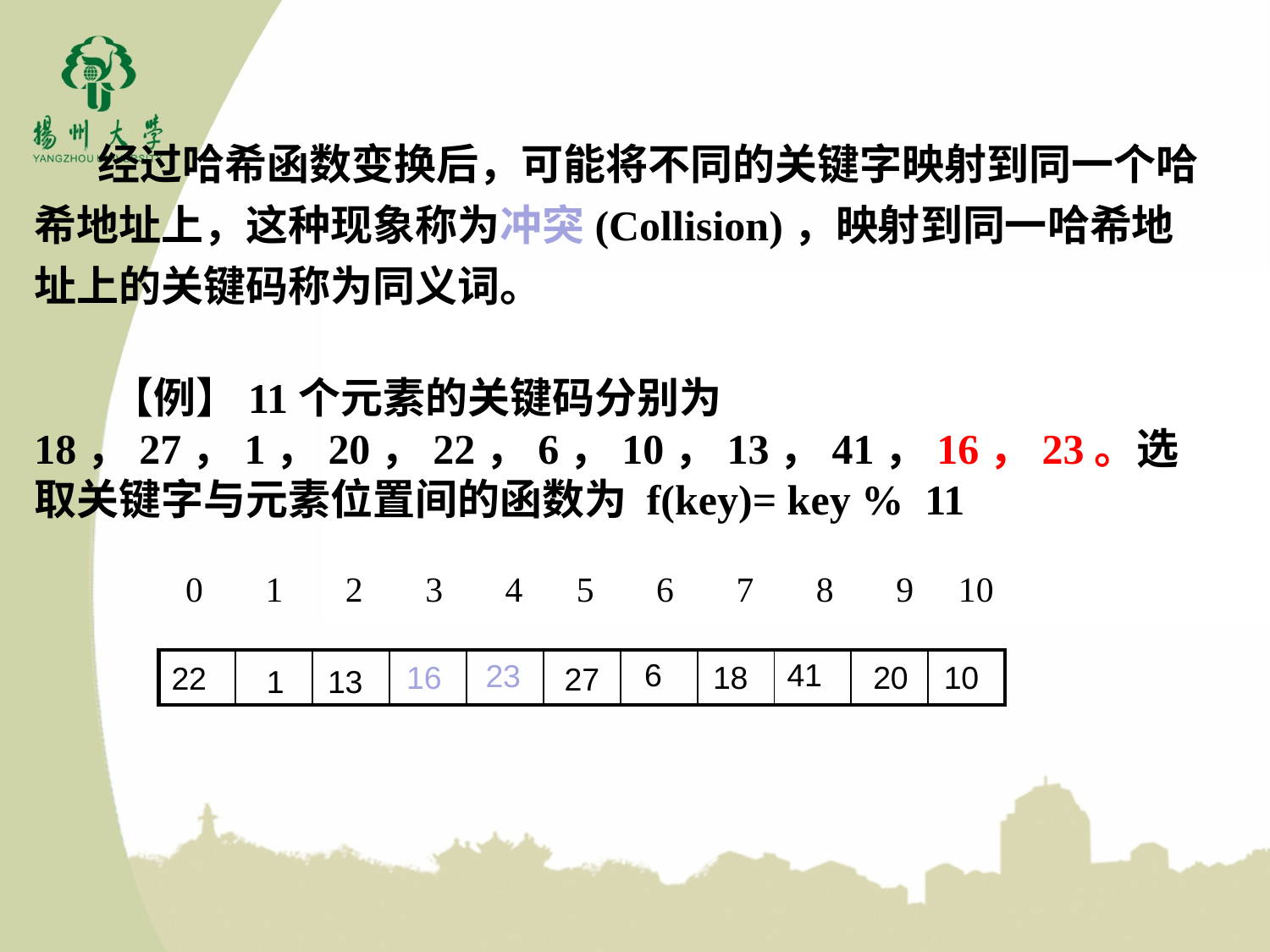

经过哈希函数变换后，可能将不同的关键字映射到同一个哈希地址上，这种现象称为冲突(Collision)，映射到同一哈希地址上的关键码称为同义词。

       【例】11个元素的关键码分别为 18，27，1，20，22，6，10，13，41，16，23。选取关键字与元素位置间的函数为 f(key)= key %  11
    0       1       2       3       4      5       6       7       8       9     10
41
6
23
|  |  |  |  |  |  |  |  |  |  |  |
| --- | --- | --- | --- | --- | --- | --- | --- | --- | --- | --- |
18
20
16
10
22
27
13
1
56